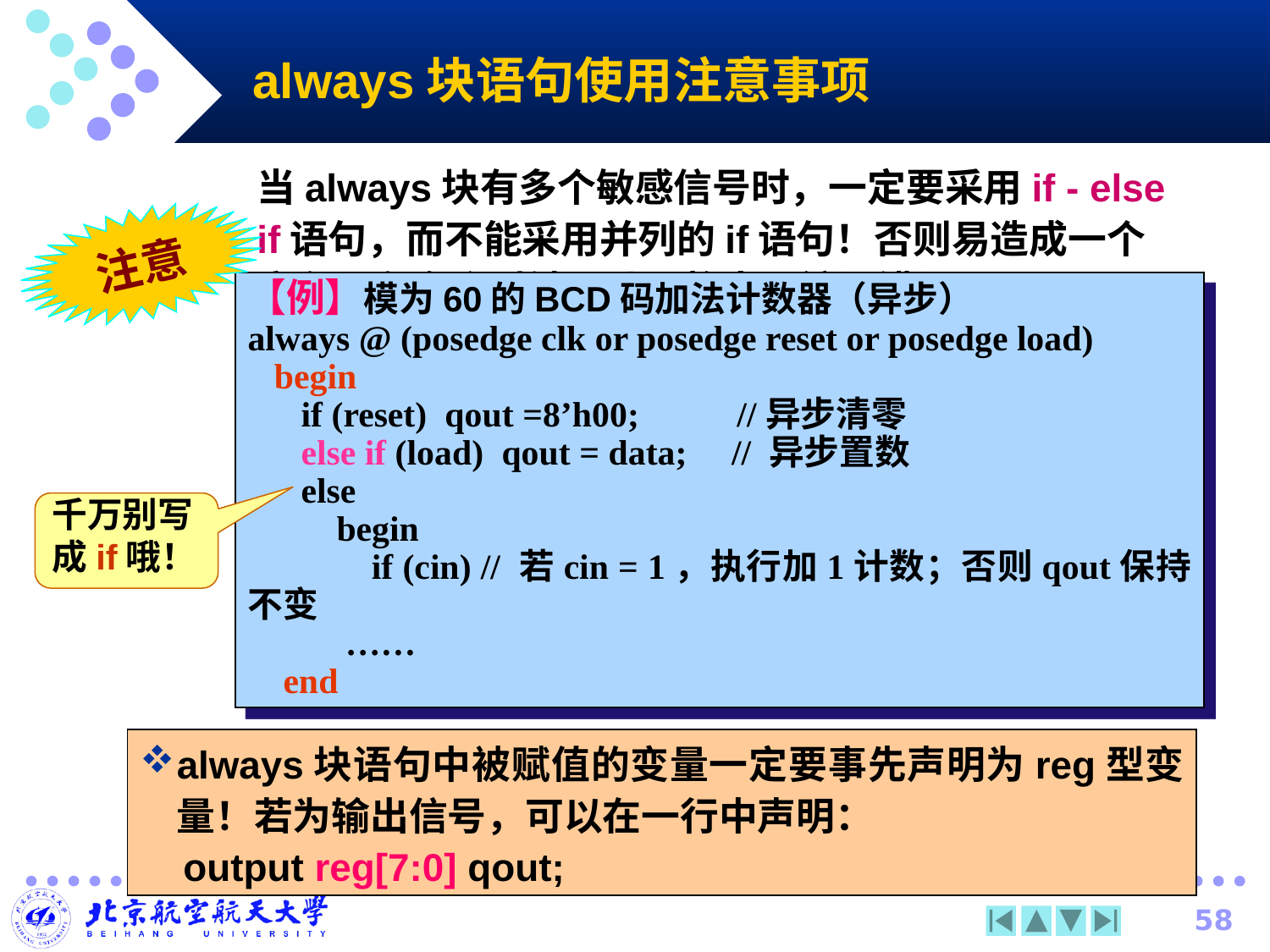

# always块语句使用注意事项
当always块有多个敏感信号时，一定要采用if - else if语句，而不能采用并列的if语句！否则易造成一个寄存器有多个时钟驱动，将出现编译错误。
注意
【例】模为60的BCD码加法计数器（异步）
always @ (posedge clk or posedge reset or posedge load)
   begin
      if (reset)  qout =8’h00;           //异步清零
      else if (load)	qout = data;     // 异步置数
      else
          begin
             if (cin) // 若cin = 1，执行加1计数；否则qout保持不变
           ……
    end
千万别写成if哦！
always块语句中被赋值的变量一定要事先声明为reg型变量！若为输出信号，可以在一行中声明：
    output reg[7:0] qout;
58